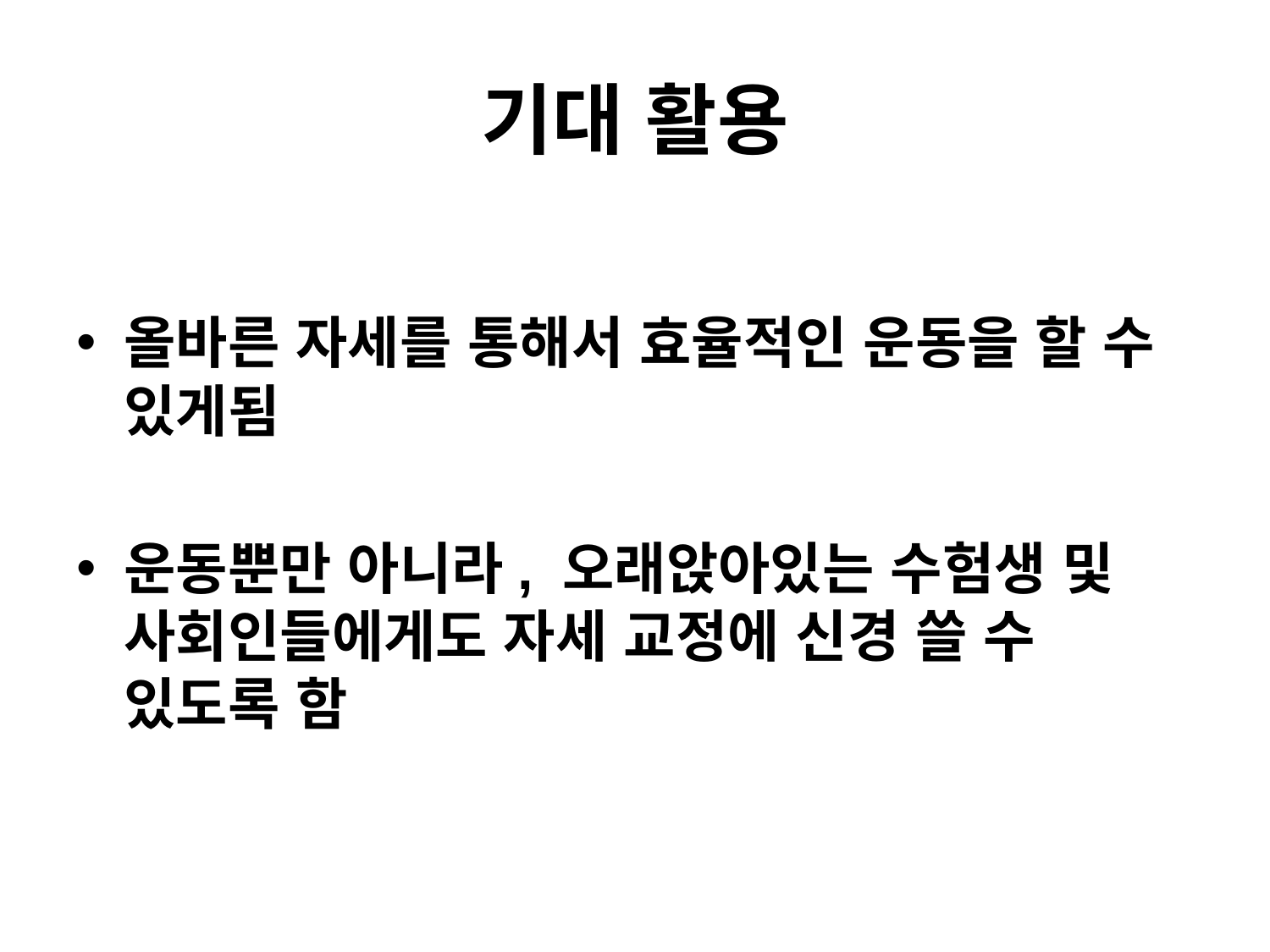

# 기대 활용

올바른 자세를 통해서 효율적인 운동을 할 수 있게됨

운동뿐만 아니라, 오래앉아있는 수험생 및 사회인들에게도 자세 교정에 신경 쓸 수 있도록 함